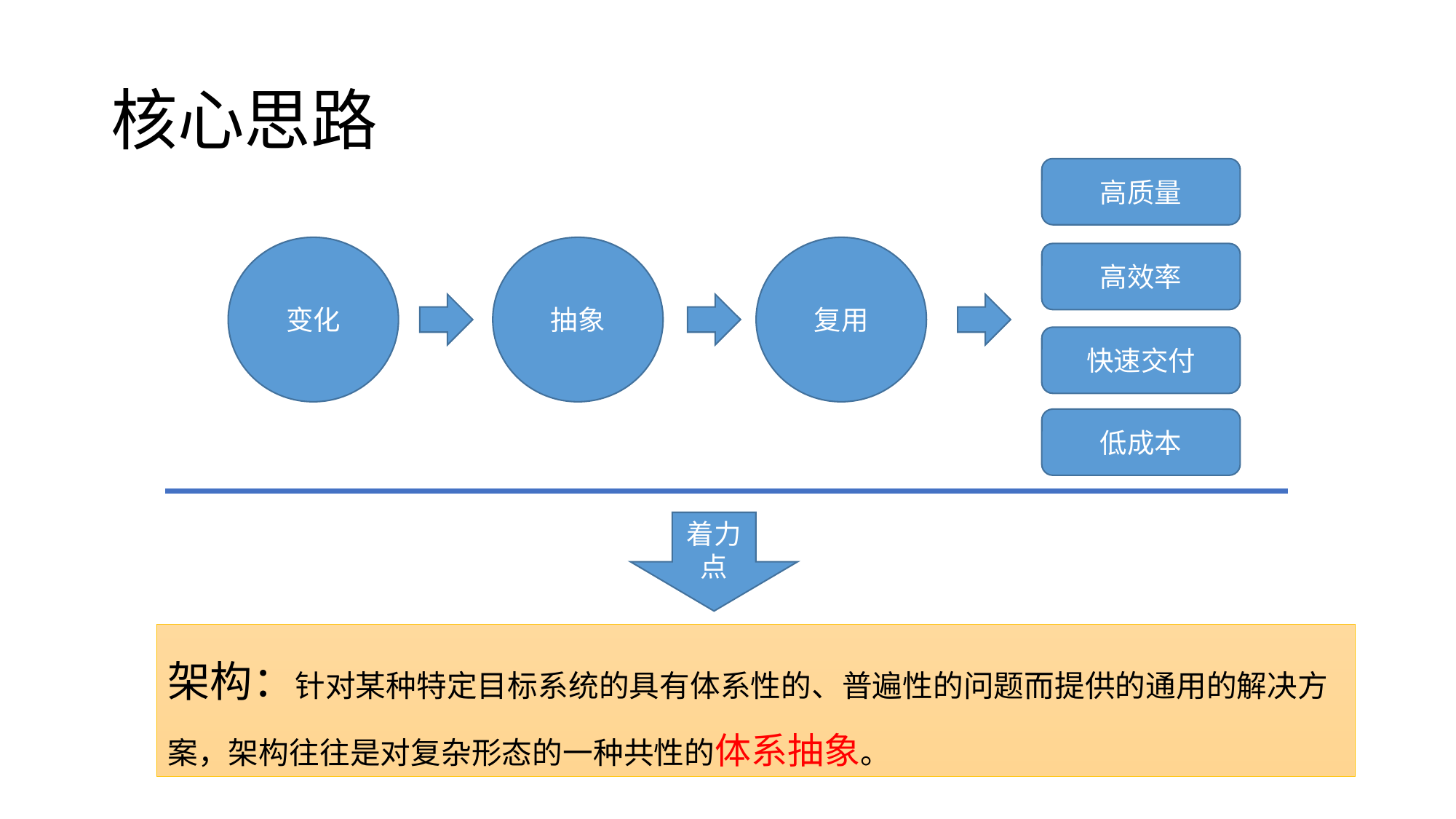

# 核心思路
高质量
变化
抽象
复用
高效率

快速交付
低成本
着力点
架构：针对某种特定目标系统的具有体系性的、普遍性的问题而提供的通用的解决方案，架构往往是对复杂形态的一种共性的体系抽象。